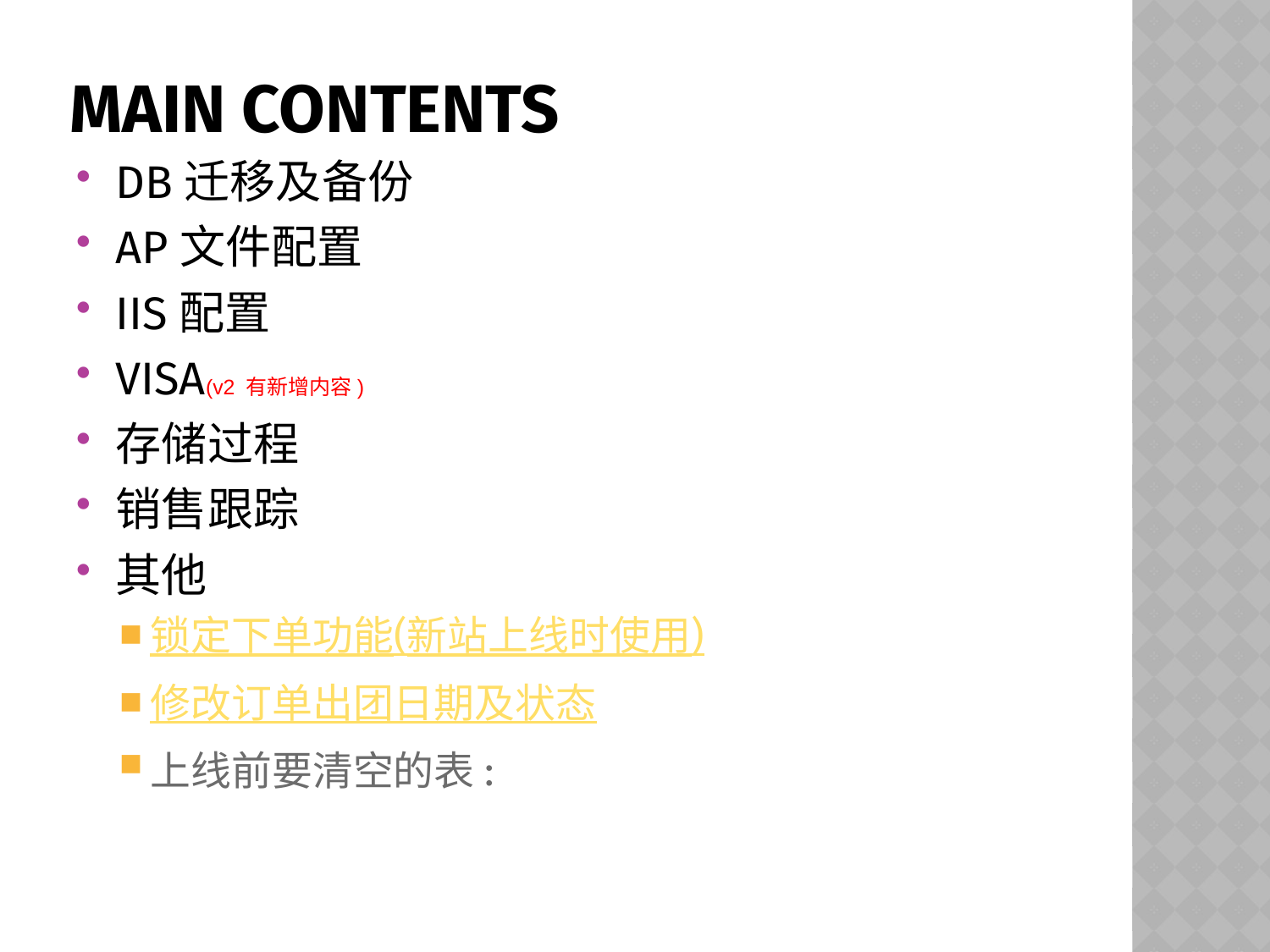

# Main ContentS
DB迁移及备份
AP文件配置
IIS配置
VISA(v2 有新增内容)
存储过程
销售跟踪
其他
锁定下单功能(新站上线时使用)
修改订单出团日期及状态
上线前要清空的表: